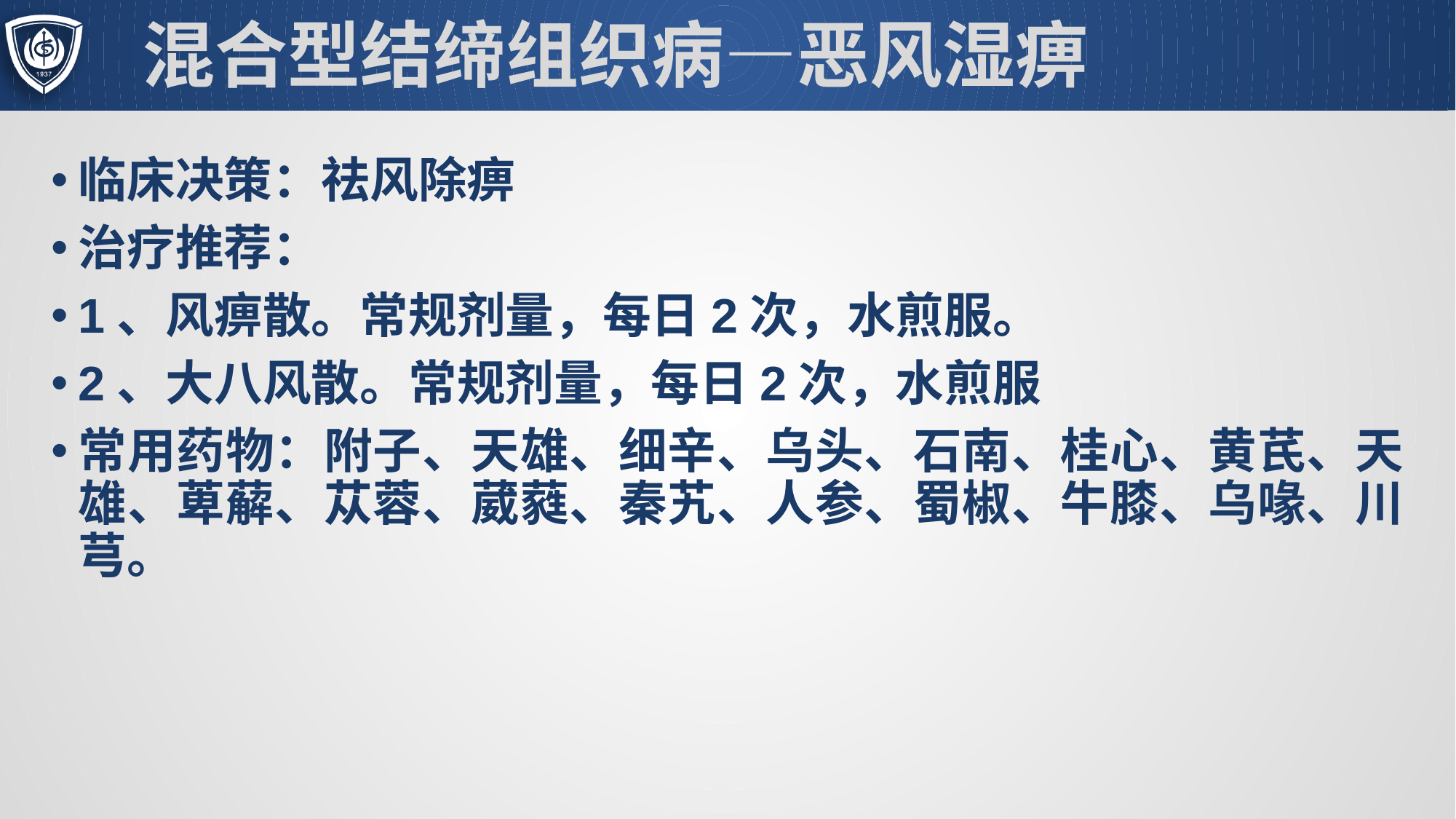

# 混合型结缔组织病—恶风湿痹
临床决策：祛风除痹
治疗推荐：
1、风痹散。常规剂量，每日2次，水煎服。
2、大八风散。常规剂量，每日2次，水煎服
常用药物：附子、天雄、细辛、乌头、石南、桂心、黄芪、天雄、萆薢、苁蓉、葳蕤、秦艽、人参、蜀椒、牛膝、乌喙、川芎。